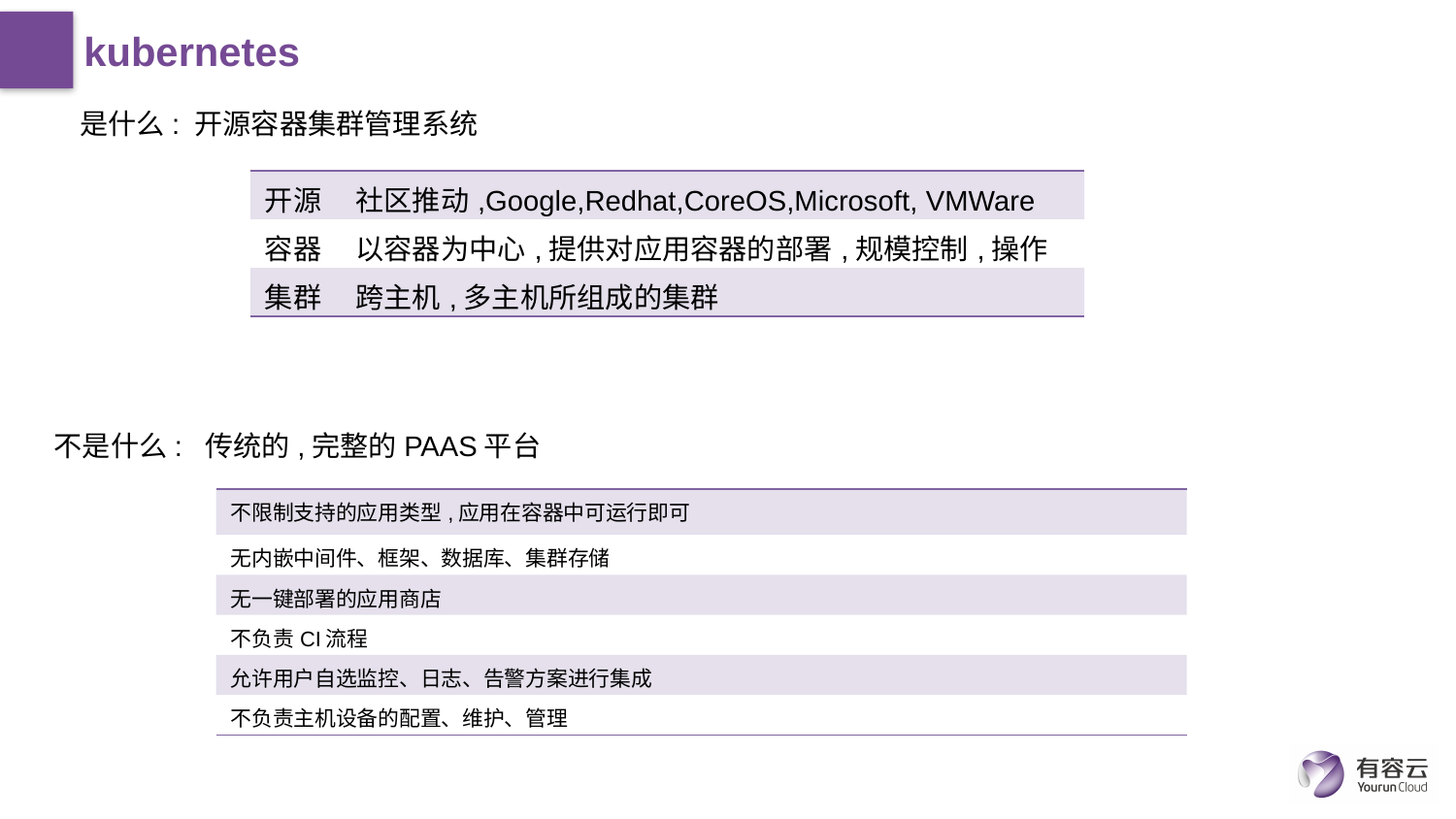

# kubernetes
是什么: 开源容器集群管理系统
| 开源 | 社区推动,Google,Redhat,CoreOS,Microsoft, VMWare |
| --- | --- |
| 容器 | 以容器为中心,提供对应用容器的部署,规模控制,操作 |
| 集群 | 跨主机,多主机所组成的集群 |
不是什么:  传统的,完整的PAAS平台
| 不限制支持的应用类型,应用在容器中可运行即可 |
| --- |
| 无内嵌中间件、框架、数据库、集群存储 |
| 无一键部署的应用商店 |
| 不负责CI流程 |
| 允许用户自选监控、日志、告警方案进行集成 |
| 不负责主机设备的配置、维护、管理 |